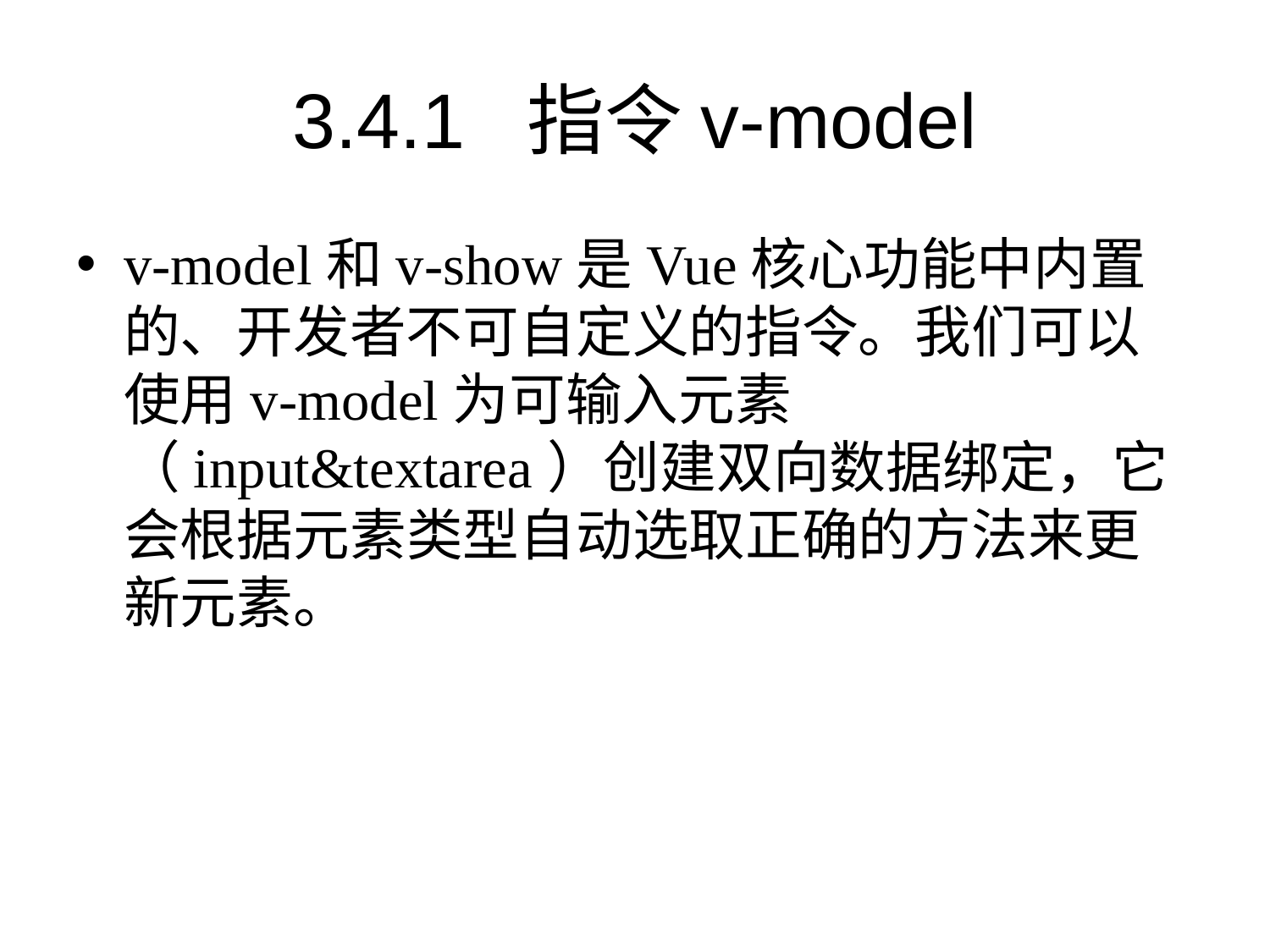

# 3.4.1  指令v-model
v-model和v-show是Vue核心功能中内置的、开发者不可自定义的指令。我们可以使用v-model为可输入元素（input&textarea）创建双向数据绑定，它会根据元素类型自动选取正确的方法来更新元素。